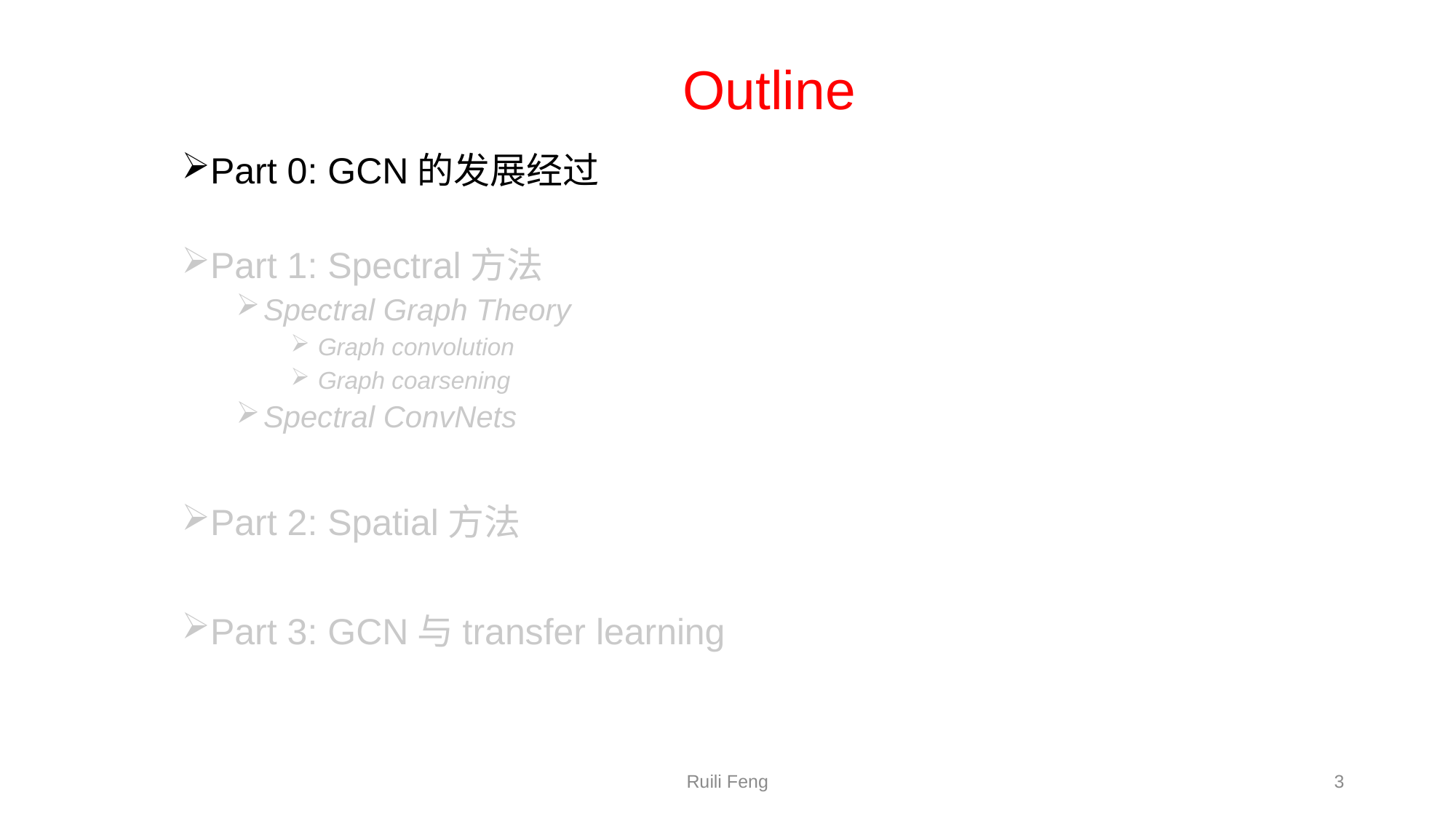

# Outline
Part 0: GCN的发展经过

Part 1: Spectral方法
Spectral Graph Theory
Graph convolution
Graph coarsening
Spectral ConvNets

Part 2: Spatial方法

Part 3: GCN与transfer learning
Ruili Feng
3